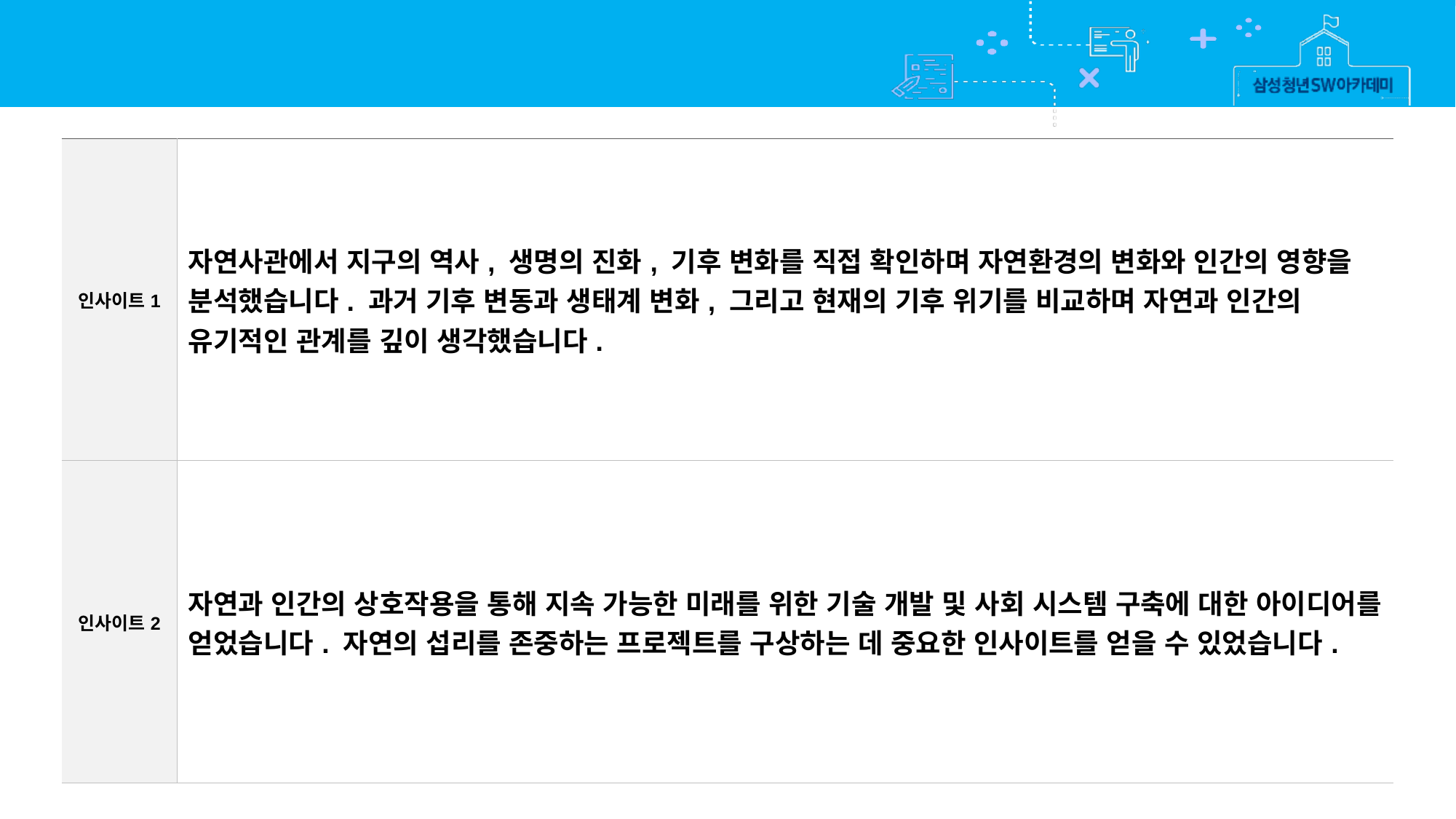

[작성예시] 인사이트 정리
| 인사이트1 | 자연사관에서 지구의 역사, 생명의 진화, 기후 변화를 직접 확인하며 자연환경의 변화와 인간의 영향을 분석했습니다. 과거 기후 변동과 생태계 변화, 그리고 현재의 기후 위기를 비교하며 자연과 인간의 유기적인 관계를 깊이 생각했습니다. |
| --- | --- |
| 인사이트2 | 자연과 인간의 상호작용을 통해 지속 가능한 미래를 위한 기술 개발 및 사회 시스템 구축에 대한 아이디어를 얻었습니다. 자연의 섭리를 존중하는 프로젝트를 구상하는 데 중요한 인사이트를 얻을 수 있었습니다. |